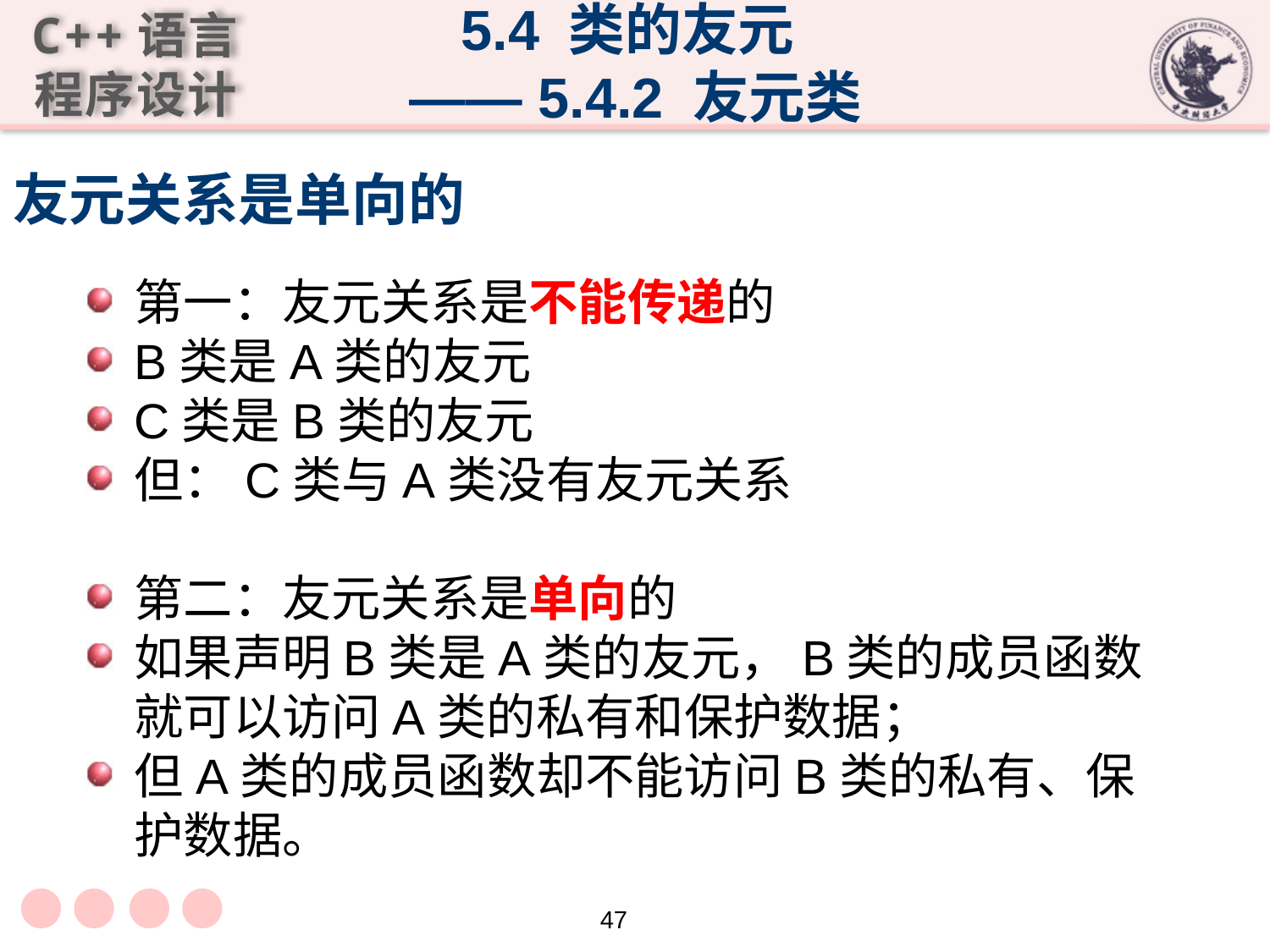

5.4 类的友元
 —— 5.4.2 友元类
# 友元关系是单向的
第一：友元关系是不能传递的
B类是A类的友元
C类是B类的友元
但：C类与A类没有友元关系

第二：友元关系是单向的
如果声明B类是A类的友元，B类的成员函数就可以访问A类的私有和保护数据；
但A类的成员函数却不能访问B类的私有、保护数据。
47